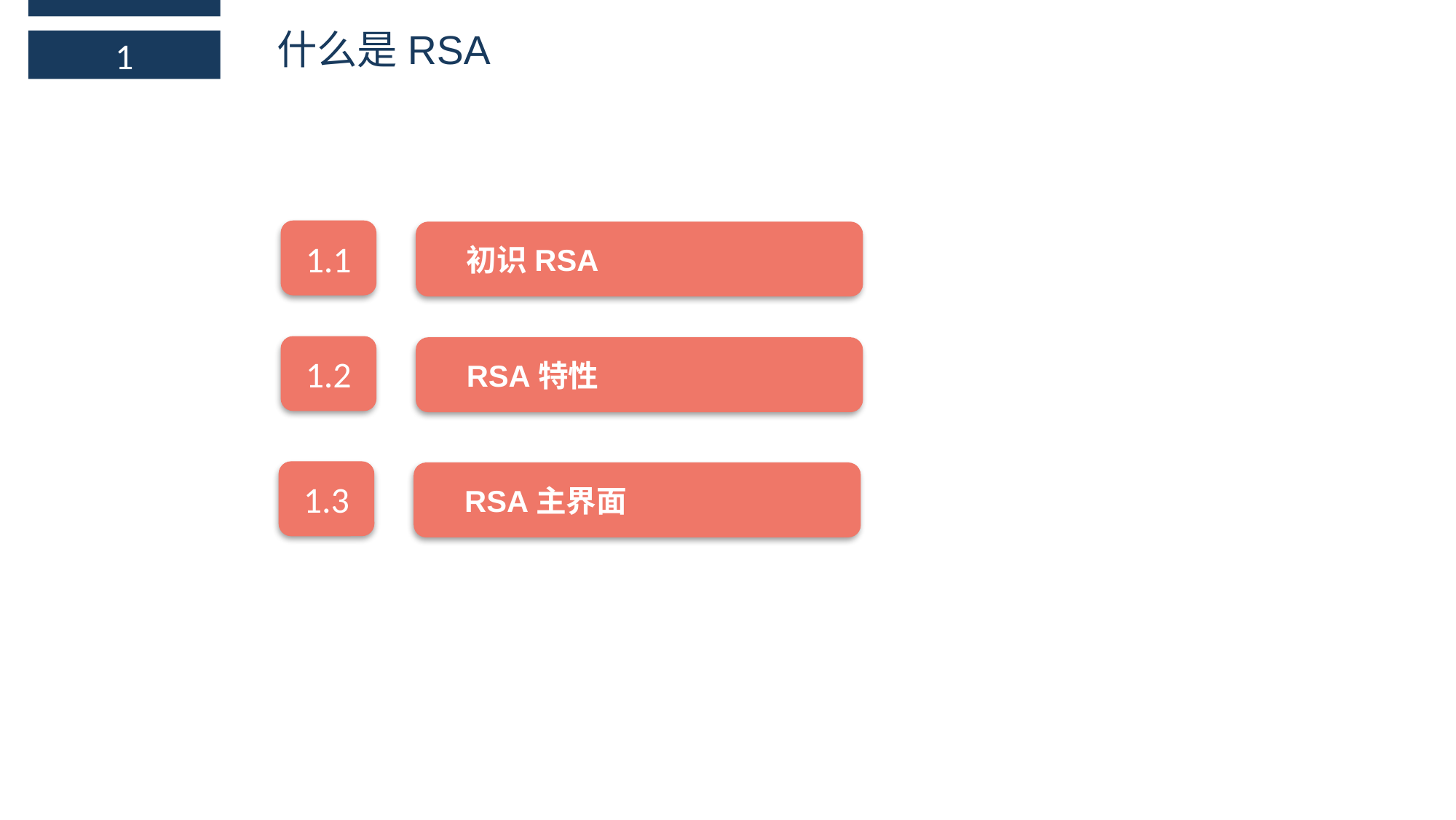

什么是RSA
1
1.1

初识RSA
1.2

RSA特性
1.3

RSA主界面